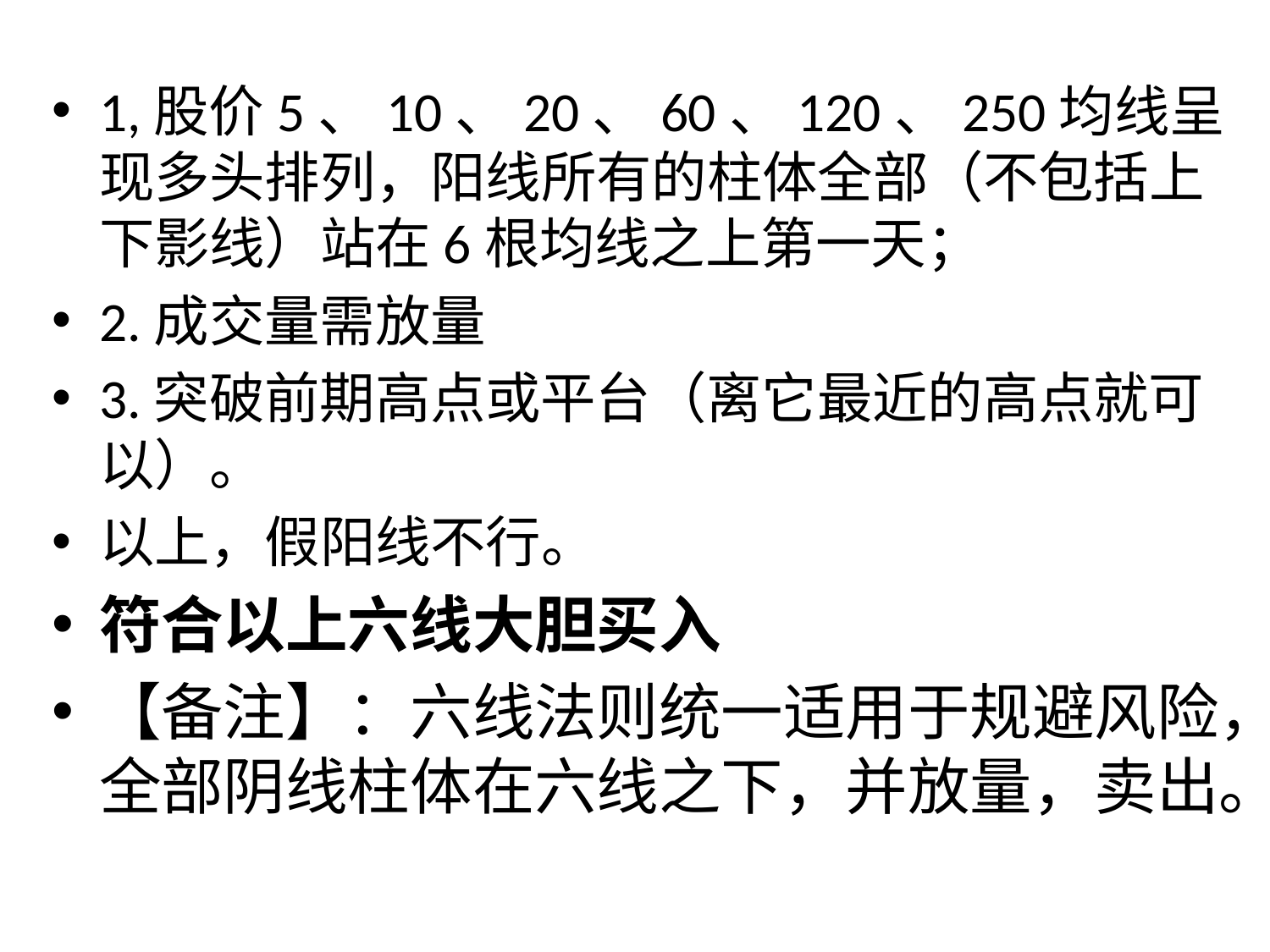

#
1,股价5、10、20、60、120、250均线呈现多头排列，阳线所有的柱体全部（不包括上下影线）站在6根均线之上第一天；
2.成交量需放量
3.突破前期高点或平台（离它最近的高点就可以）。
以上，假阳线不行。
符合以上六线大胆买入
【备注】：六线法则统一适用于规避风险，全部阴线柱体在六线之下，并放量，卖出。